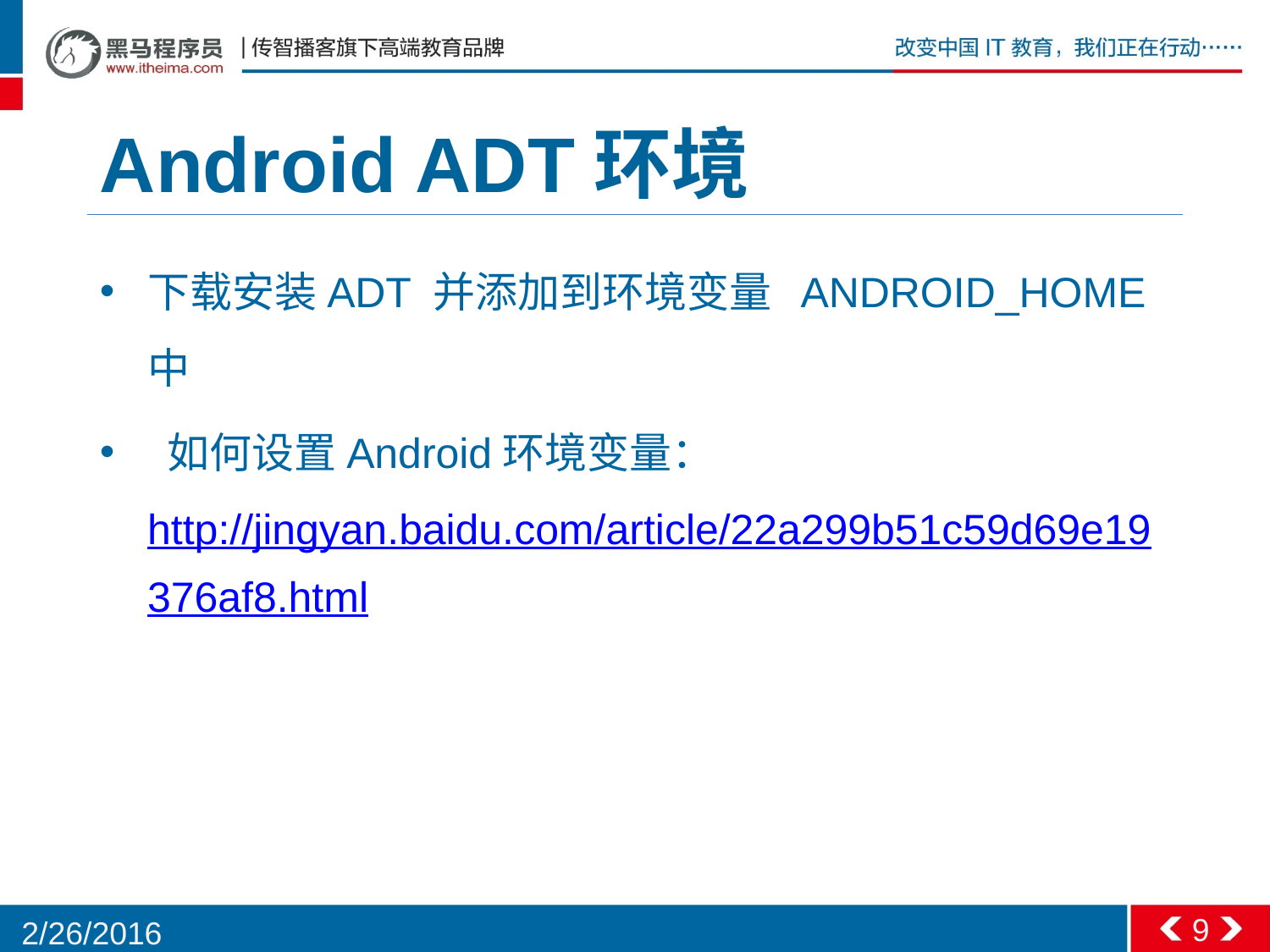

# Android ADT环境
下载安装ADT 并添加到环境变量  ANDROID_HOME  中
 如何设置Android环境变量：http://jingyan.baidu.com/article/22a299b51c59d69e19376af8.html

9

2/26/2016